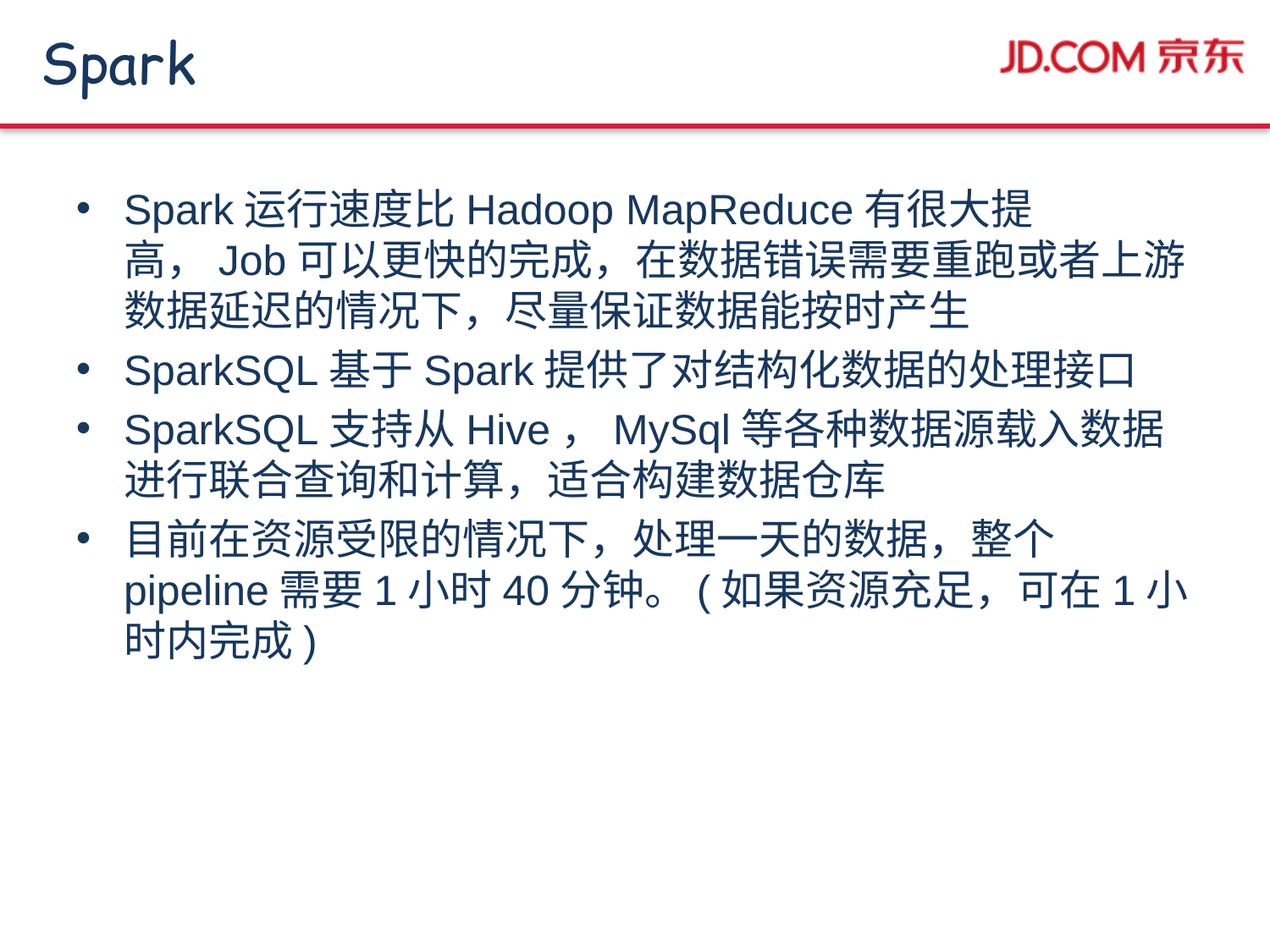

# Spark
Spark运行速度比Hadoop MapReduce有很大提高，Job可以更快的完成，在数据错误需要重跑或者上游数据延迟的情况下，尽量保证数据能按时产生
SparkSQL基于Spark提供了对结构化数据的处理接口
SparkSQL支持从Hive，MySql等各种数据源载入数据进行联合查询和计算，适合构建数据仓库
目前在资源受限的情况下，处理一天的数据，整个pipeline需要1小时40分钟。(如果资源充足，可在1小时内完成)